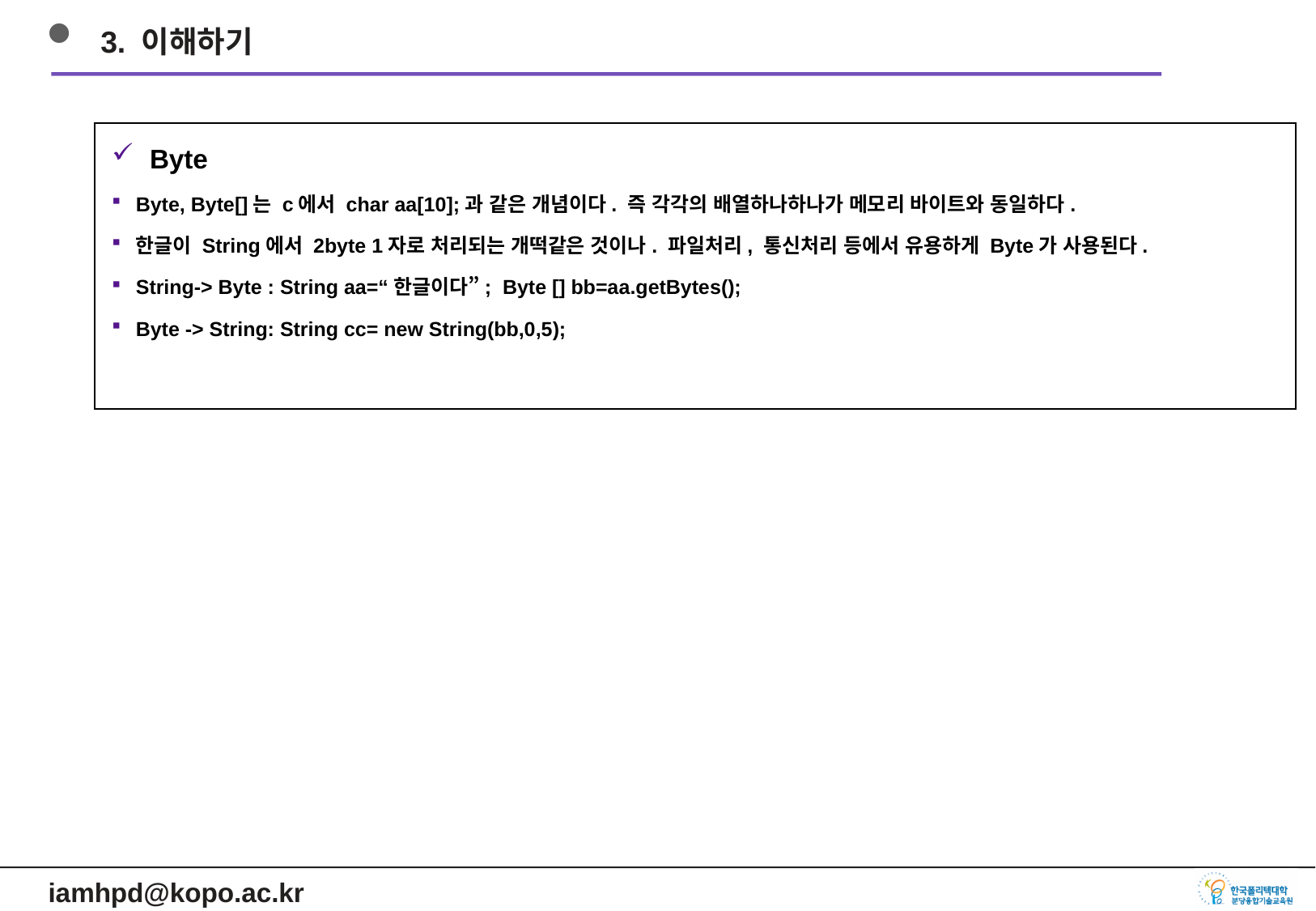

3. 이해하기
Byte
Byte, Byte[]는 c에서 char aa[10];과 같은 개념이다. 즉 각각의 배열하나하나가 메모리 바이트와 동일하다.
한글이 String에서 2byte 1자로 처리되는 개떡같은 것이나. 파일처리, 통신처리 등에서 유용하게 Byte가 사용된다.
String-> Byte : String aa=“한글이다”;  Byte [] bb=aa.getBytes();
Byte -> String: String cc= new String(bb,0,5);